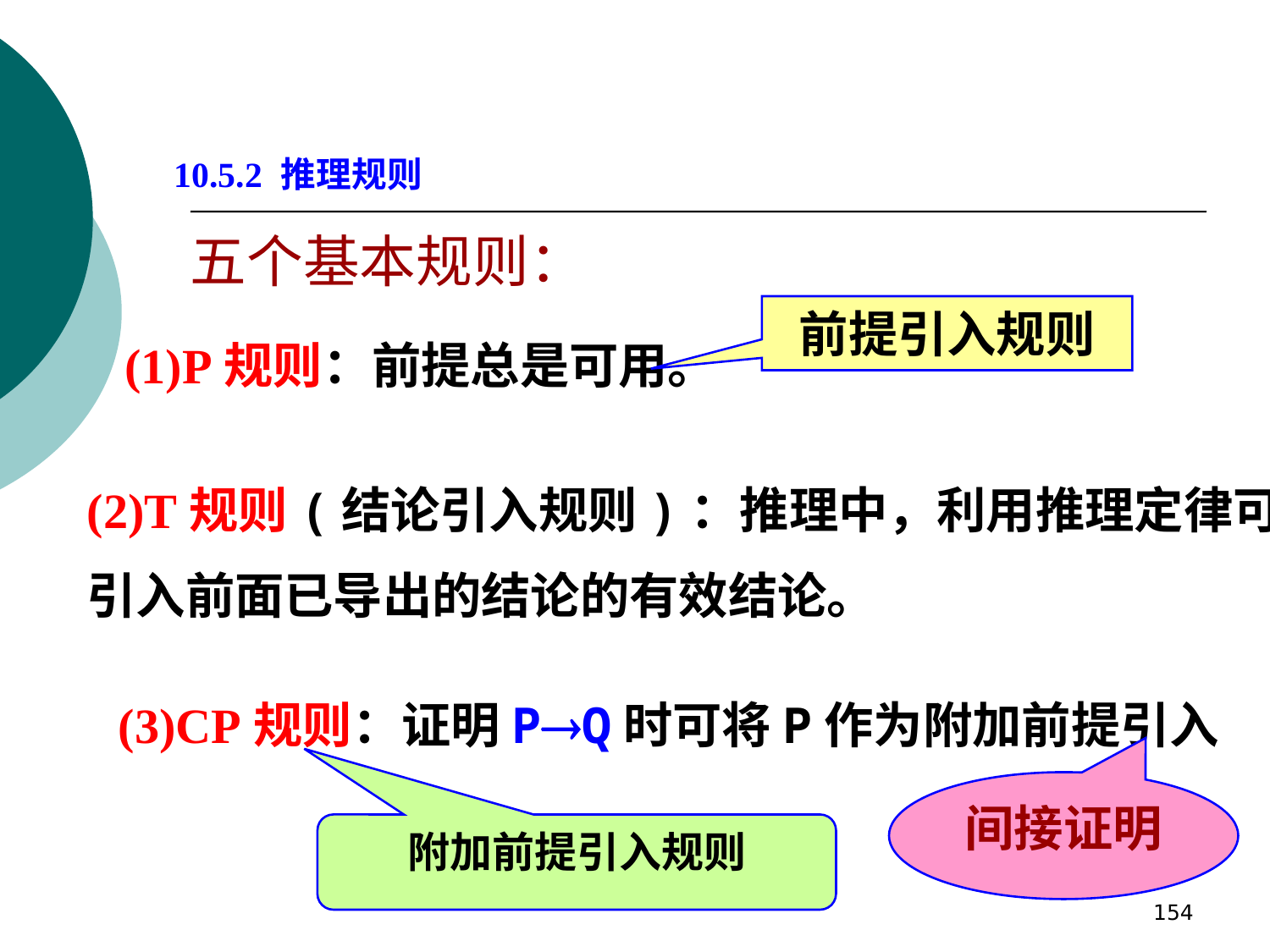

10.5.2 推理规则
五个基本规则：
前提引入规则
(1)P规则：前提总是可用。
(2)T规则(结论引入规则)：推理中，利用推理定律可
引入前面已导出的结论的有效结论。
(3)CP规则：证明P→Q时可将P作为附加前提引入
间接证明
附加前提引入规则
154